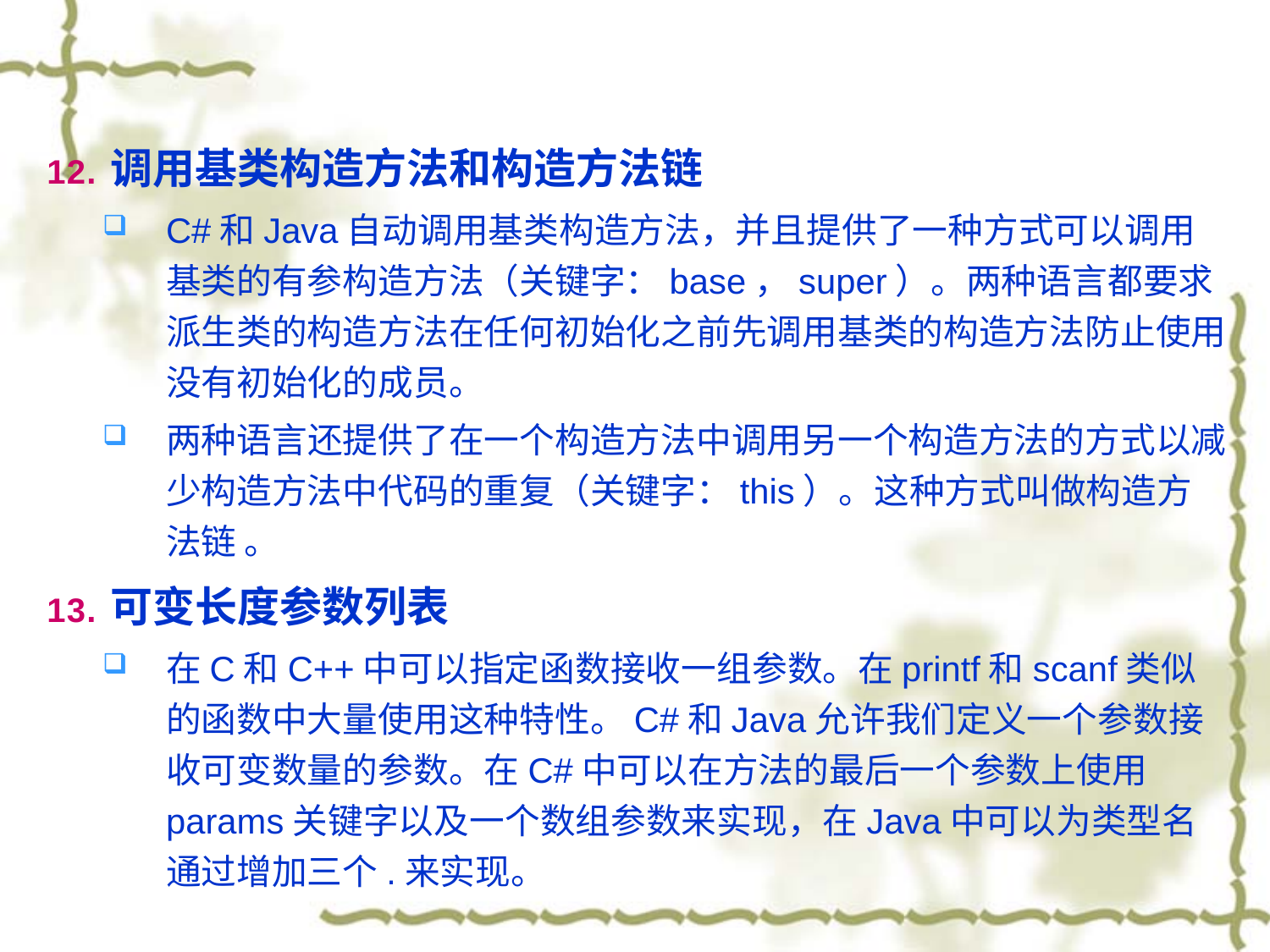

调用基类构造方法和构造方法链
C#和Java自动调用基类构造方法，并且提供了一种方式可以调用基类的有参构造方法（关键字：base，super）。两种语言都要求派生类的构造方法在任何初始化之前先调用基类的构造方法防止使用没有初始化的成员。
两种语言还提供了在一个构造方法中调用另一个构造方法的方式以减少构造方法中代码的重复（关键字：this）。这种方式叫做构造方法链 。
可变长度参数列表
在C和C++中可以指定函数接收一组参数。在printf和scanf类似的函数中大量使用这种特性。C#和Java允许我们定义一个参数接收可变数量的参数。在C#中可以在方法的最后一个参数上使用params关键字以及一个数组参数来实现，在Java中可以为类型名通过增加三个.来实现。